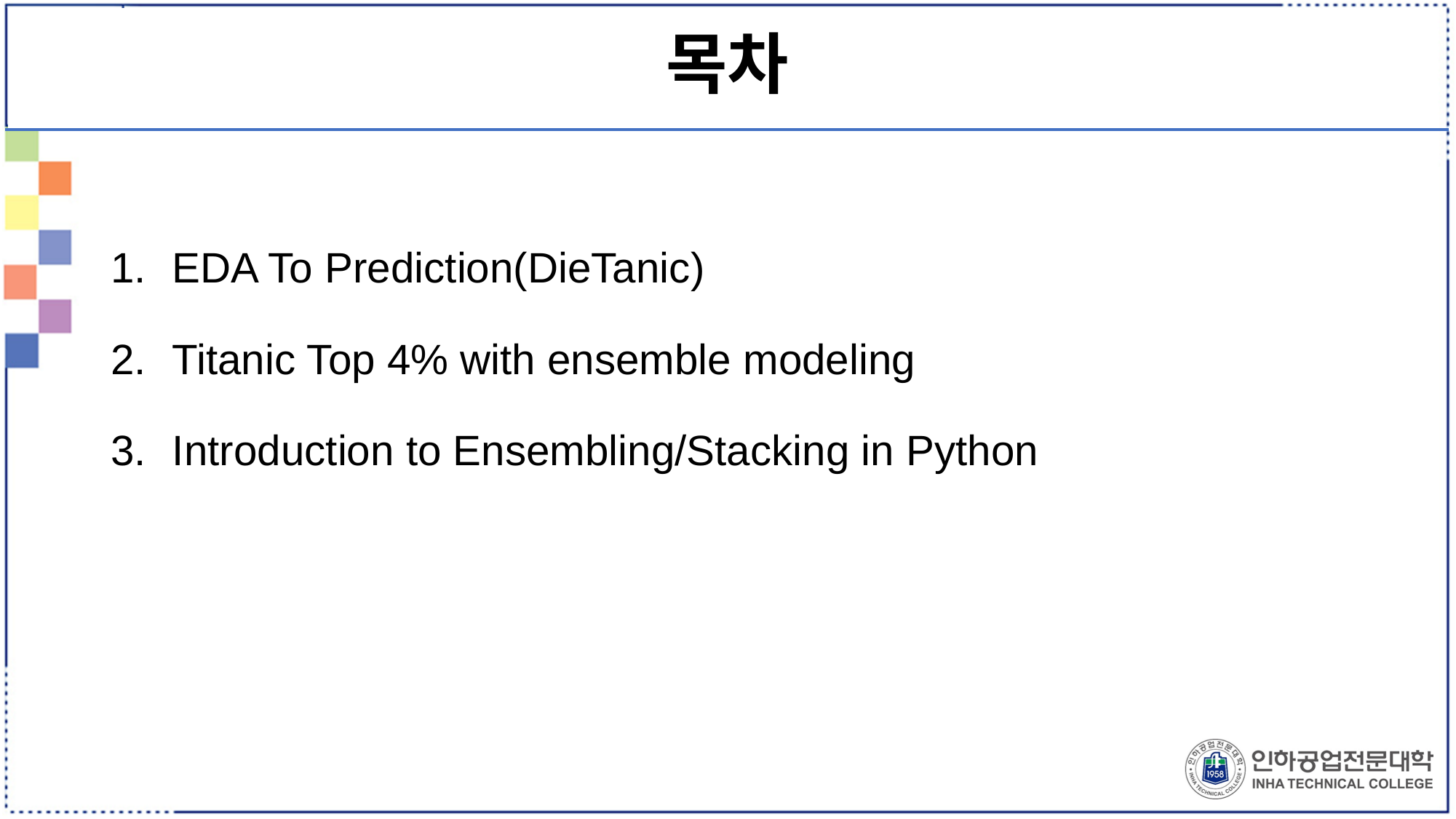

# 목차

EDA To Prediction(DieTanic)
Titanic Top 4% with ensemble modeling
Introduction to Ensembling/Stacking in Python